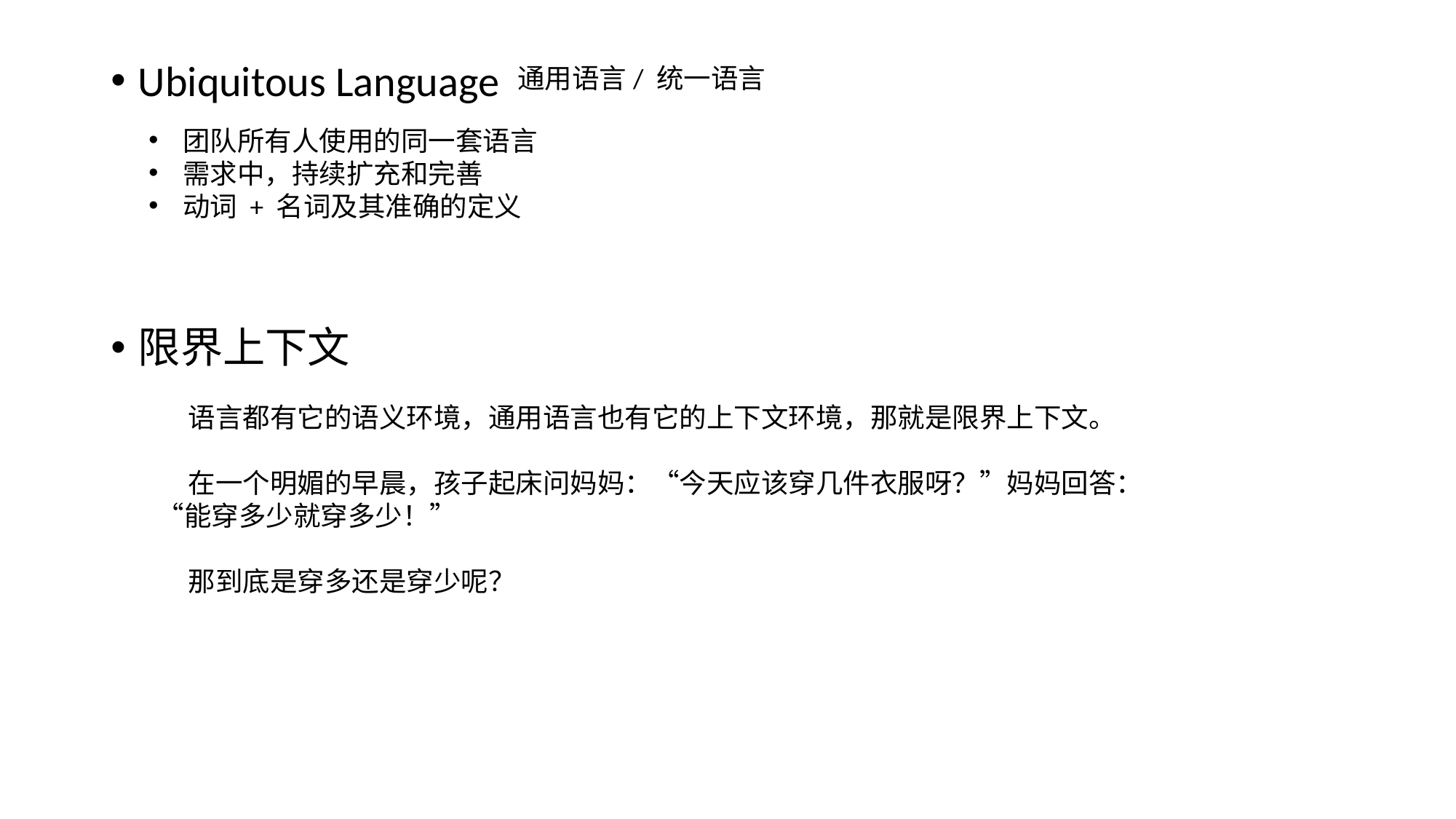

Ubiquitous Language

通用语言/ 统一语言
团队所有人使用的同一套语言
需求中，持续扩充和完善
动词 + 名词及其准确的定义
限界上下文
    语言都有它的语义环境，通用语言也有它的上下文环境，那就是限界上下文。

    在一个明媚的早晨，孩子起床问妈妈：“今天应该穿几件衣服呀？”妈妈回答：“能穿多少就穿多少！”

    那到底是穿多还是穿少呢？